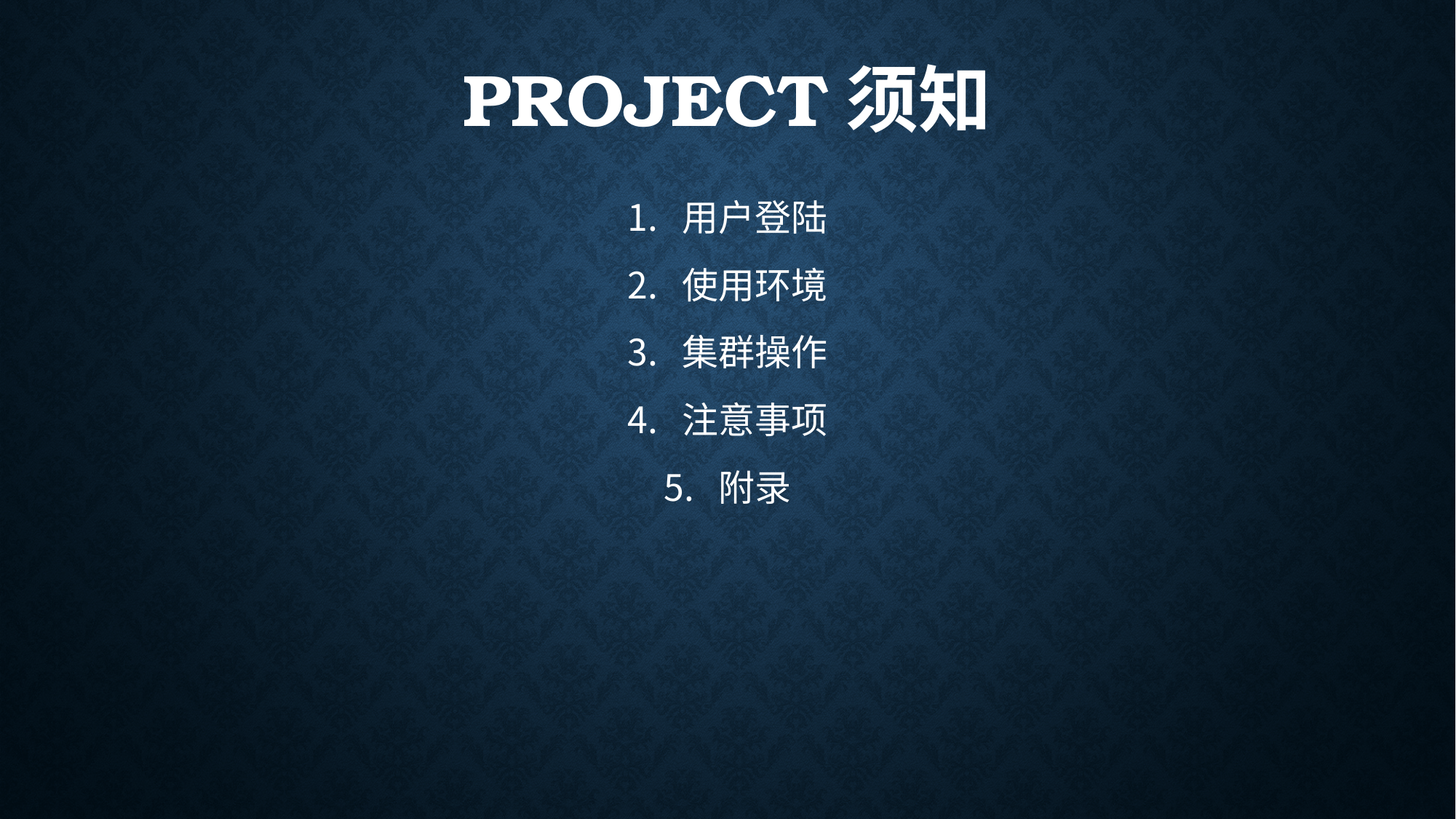

# Project须知
用户登陆
使用环境
集群操作
注意事项
附录